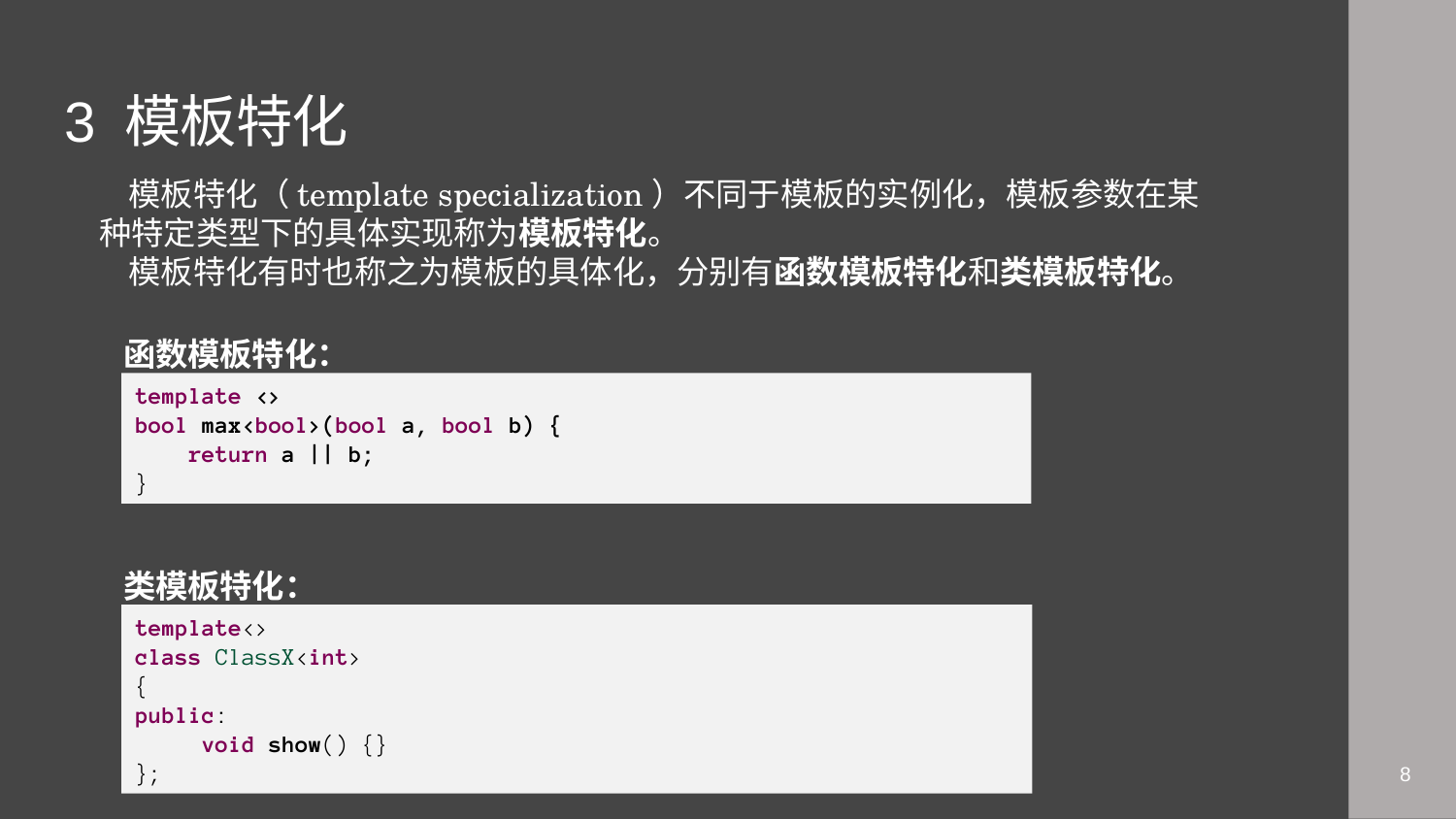

# 3 模板特化
   模板特化（template specialization）不同于模板的实例化，模板参数在某种特定类型下的具体实现称为模板特化。
   模板特化有时也称之为模板的具体化，分别有函数模板特化和类模板特化。
函数模板特化：
template <>
bool max<bool>(bool a, bool b) {
    return a || b;
}
类模板特化：
template<>
class ClassX<int>
{
public:
     void show() {}
};
8